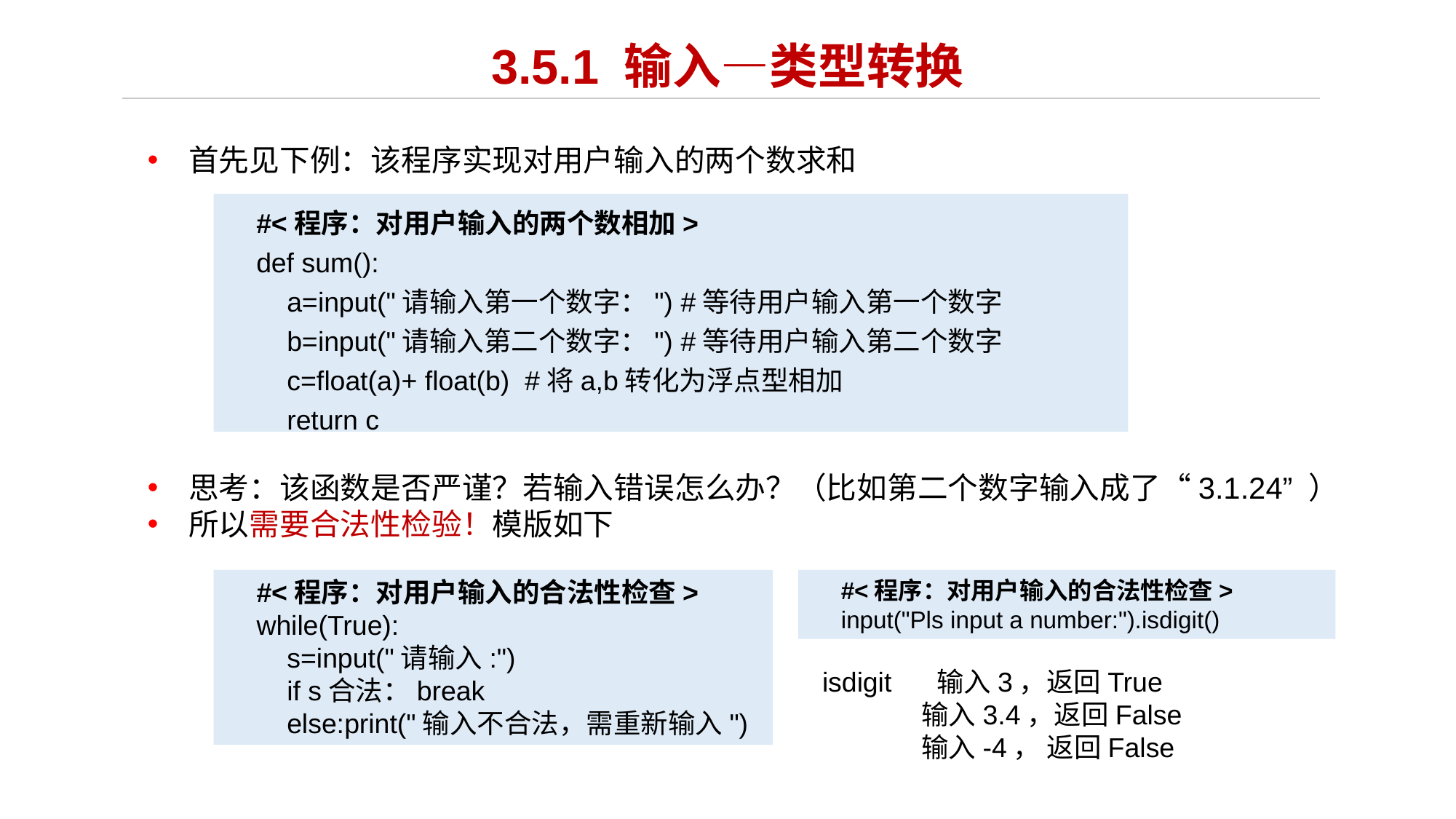

# 3.5.1 输入—类型转换
首先见下例：该程序实现对用户输入的两个数求和

思考：该函数是否严谨？若输入错误怎么办？（比如第二个数字输入成了“3.1.24” ）
所以需要合法性检验！模版如下
#<程序：对用户输入的两个数相加>
def sum():
    a=input("请输入第一个数字：") #等待用户输入第一个数字
    b=input("请输入第二个数字：") #等待用户输入第二个数字
    c=float(a)+ float(b)  #将a,b转化为浮点型相加
    return c
#<程序：对用户输入的合法性检查>
while(True):
    s=input("请输入:")
    if s合法：break
    else:print("输入不合法，需重新输入")
#<程序：对用户输入的合法性检查>
input("Pls input a number:").isdigit()
isdigit     输入3，返回True
               输入3.4，返回False
               输入-4， 返回False